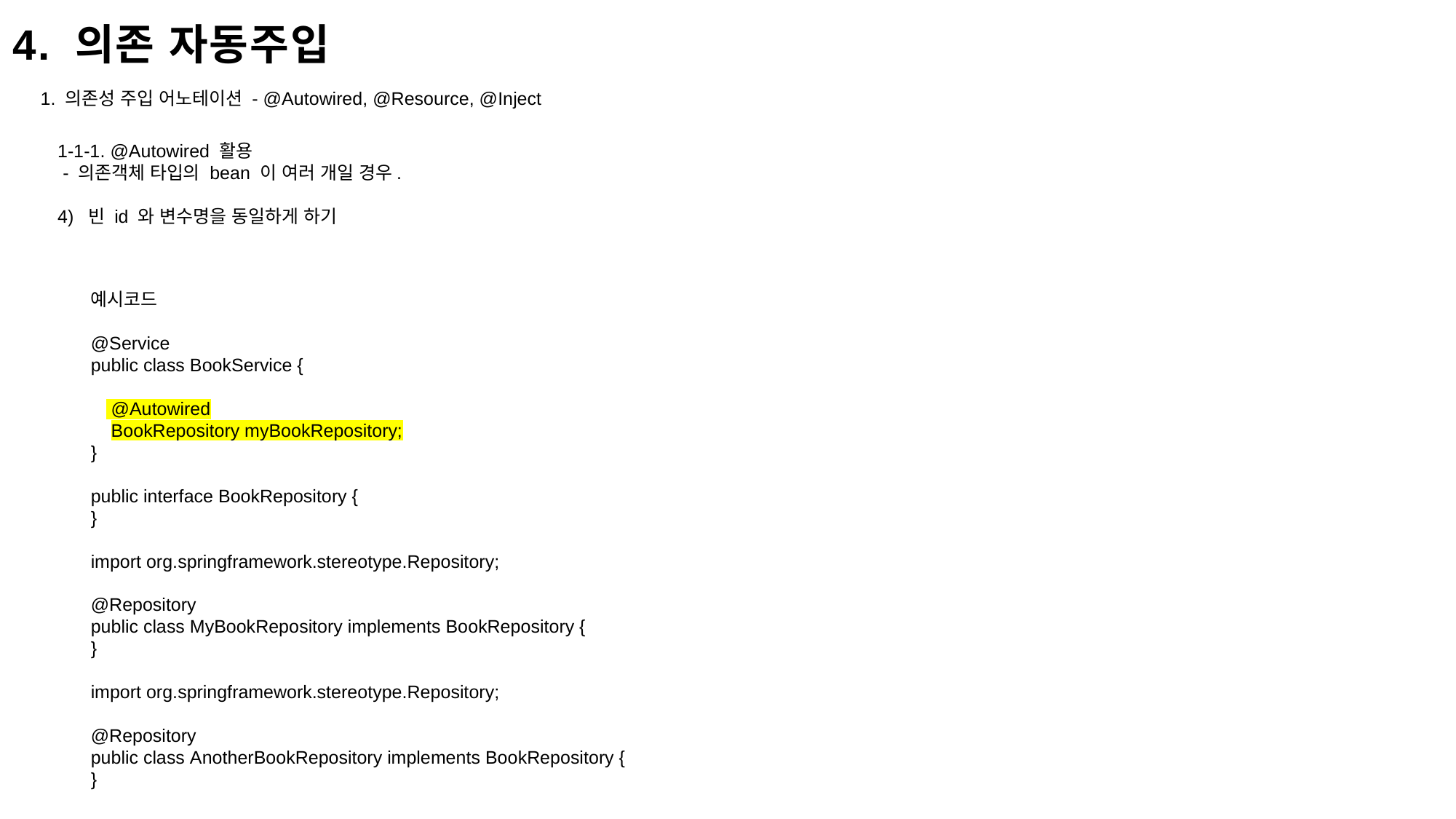

4. 의존 자동주입
1. 의존성 주입 어노테이션 - @Autowired, @Resource, @Inject
1-1-1. @Autowired 활용
 - 의존객체 타입의 bean 이 여러 개일 경우.

4)  빈 id 와 변수명을 동일하게 하기

예시코드

@Service
public class BookService {

    @Autowired
    BookRepository myBookRepository;
}

public interface BookRepository {
}

import org.springframework.stereotype.Repository;

@Repository
public class MyBookRepository implements BookRepository {
}

import org.springframework.stereotype.Repository;

@Repository
public class AnotherBookRepository implements BookRepository {
}